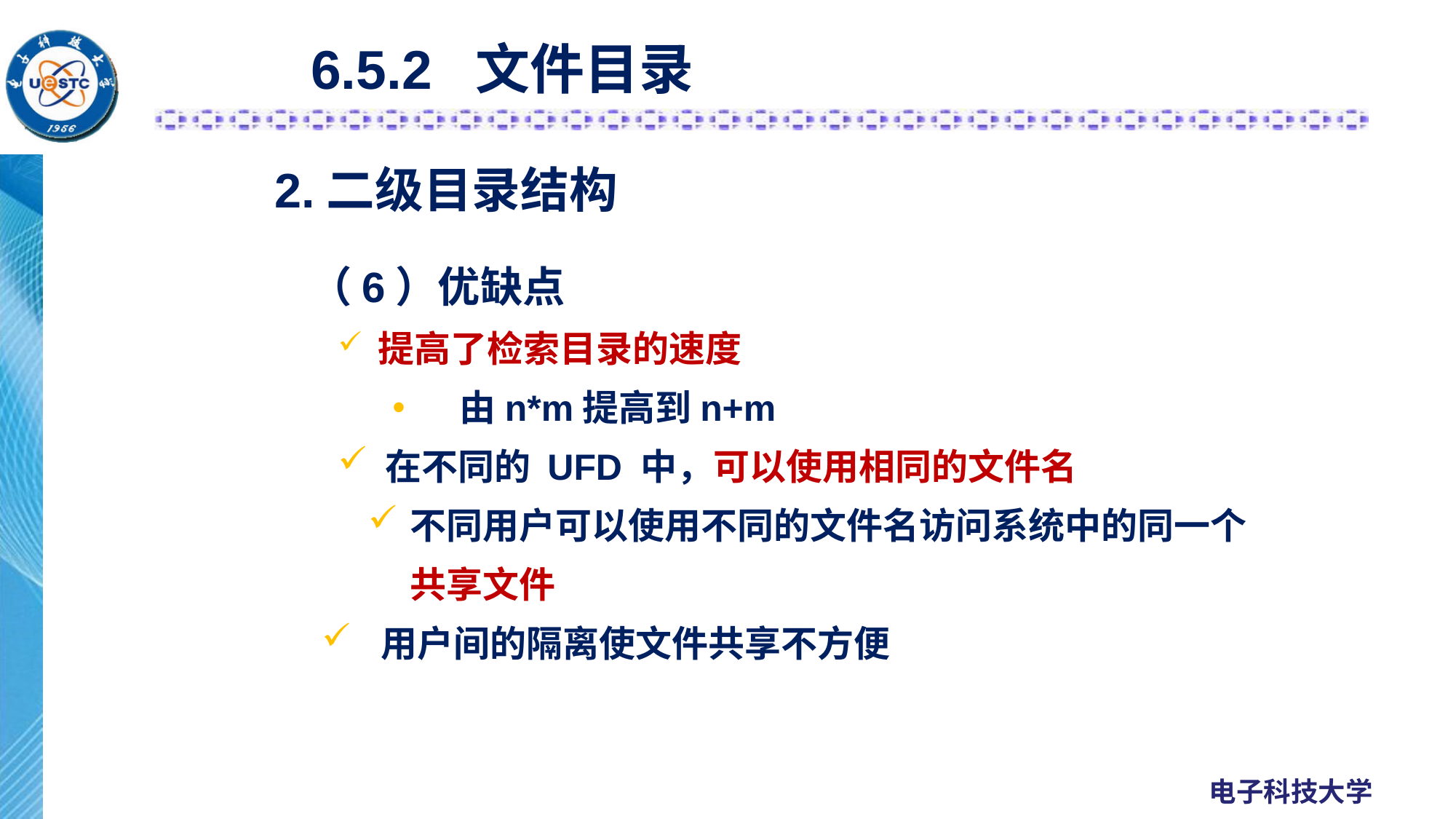

# 6.5.2  文件目录
2.二级目录结构

（6）优缺点
 提高了检索目录的速度
    由n*m提高到n+m
 在不同的 UFD 中，可以使用相同的文件名
不同用户可以使用不同的文件名访问系统中的同一个共享文件
 用户间的隔离使文件共享不方便